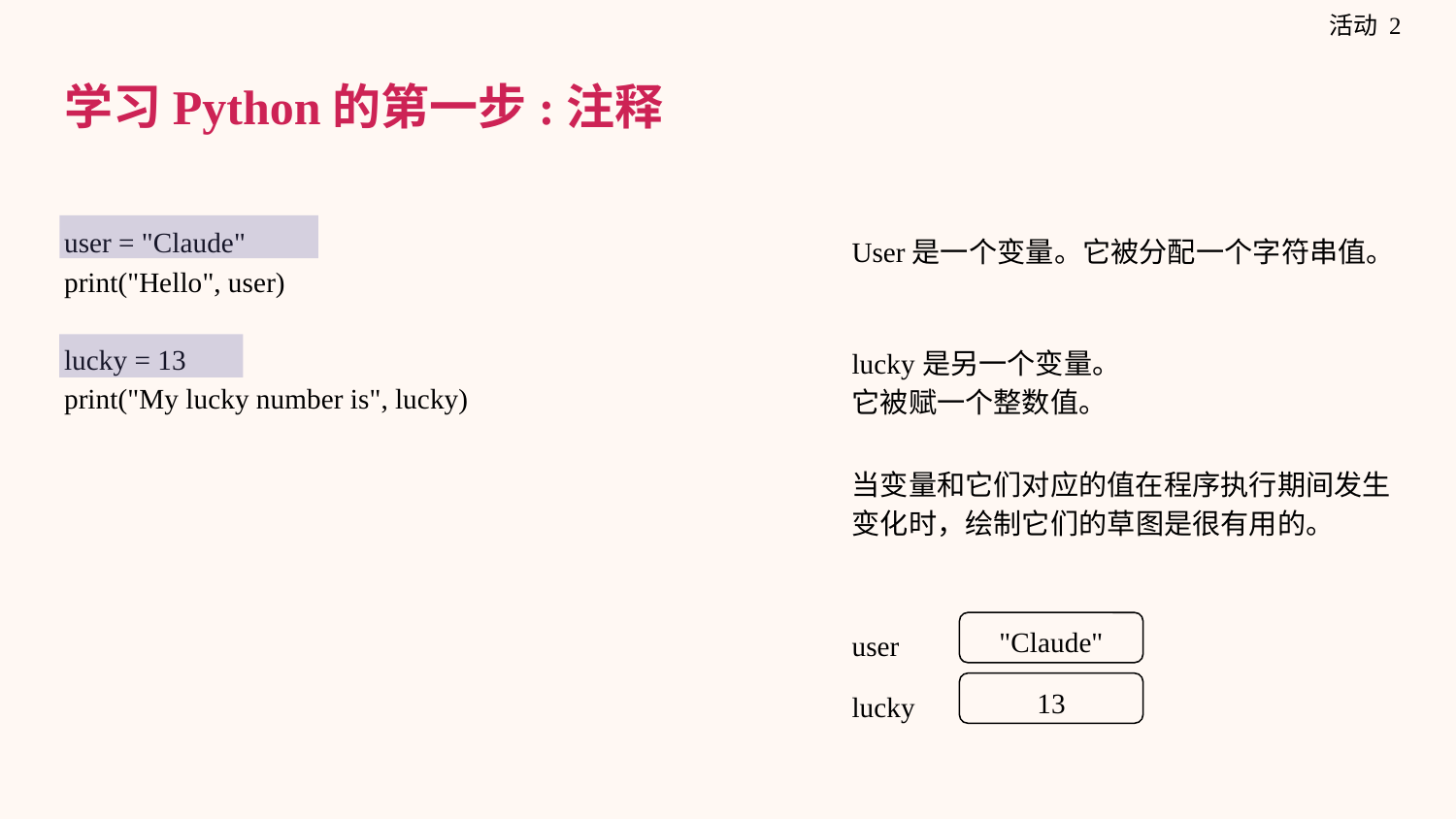

活动 2
学习Python的第一步:注释
user = "Claude"
print("Hello", user)

lucky = 13
print("My lucky number is", lucky)

User是一个变量。它被分配一个字符串值。

lucky是另一个变量。
它被赋一个整数值。

当变量和它们对应的值在程序执行期间发生变化时，绘制它们的草图是很有用的。
user
"Claude"
lucky
13